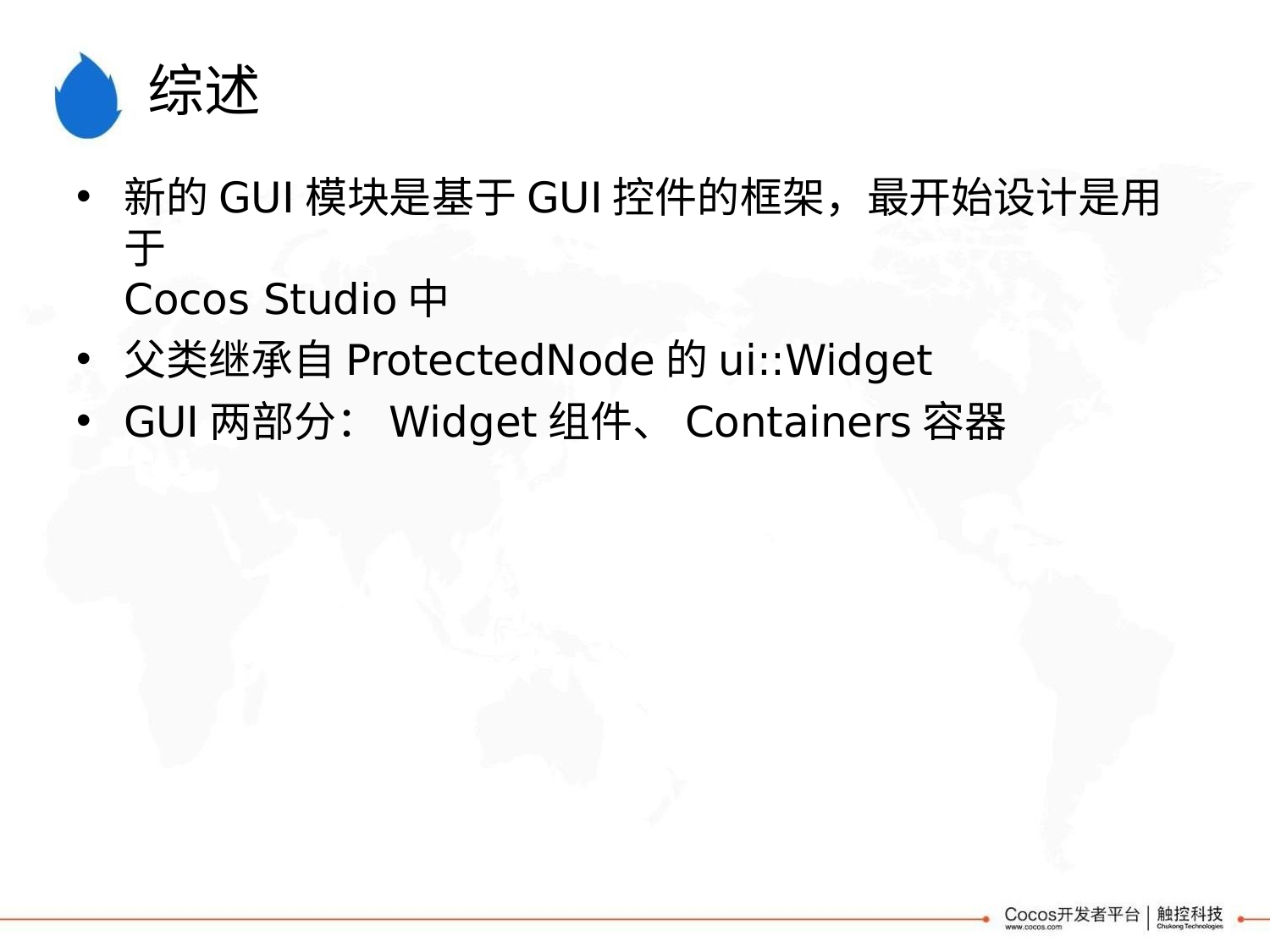

# 综述
新的GUI模块是基于GUI控件的框架，最开始设计是用于
Cocos Studio中
父类继承自ProtectedNode的ui::Widget
GUI两部分：Widget组件、Containers容器